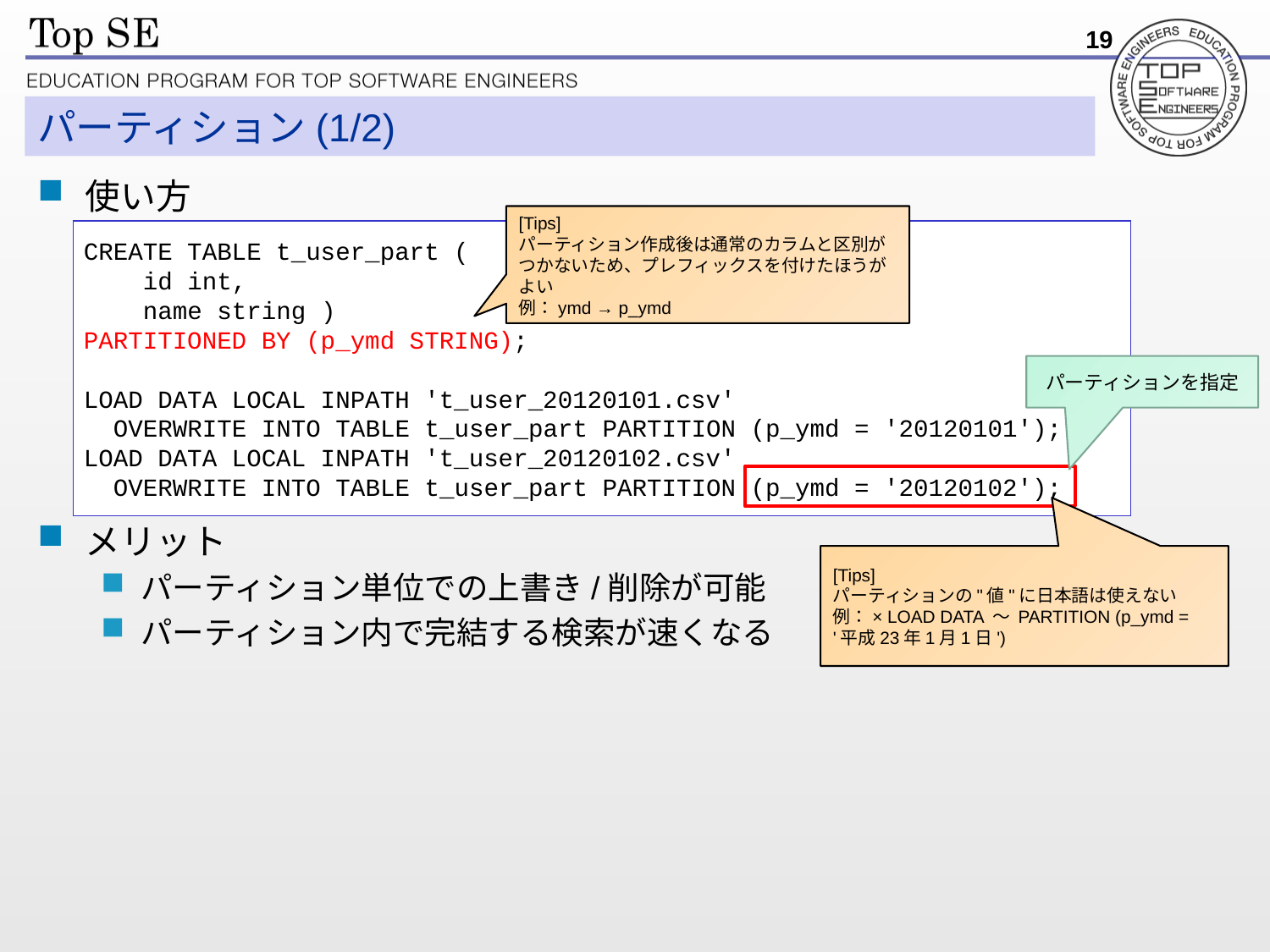

19
# パーティション(1/2)
使い方

メリット
パーティション単位での上書き/削除が可能
パーティション内で完結する検索が速くなる
[Tips]
パーティション作成後は通常のカラムと区別がつかないため、プレフィックスを付けたほうがよい
例：ymd → p_ymd
CREATE TABLE t_user_part (
    id int,
    name string )
PARTITIONED BY (p_ymd STRING);

LOAD DATA LOCAL INPATH 't_user_20120101.csv'
  OVERWRITE INTO TABLE t_user_part PARTITION (p_ymd = '20120101');
LOAD DATA LOCAL INPATH 't_user_20120102.csv'
  OVERWRITE INTO TABLE t_user_part PARTITION (p_ymd = '20120102');
パーティションを指定

[Tips]
パーティションの"値"に日本語は使えない
例：× LOAD DATA ～ PARTITION (p_ymd = '平成23年1月1日')